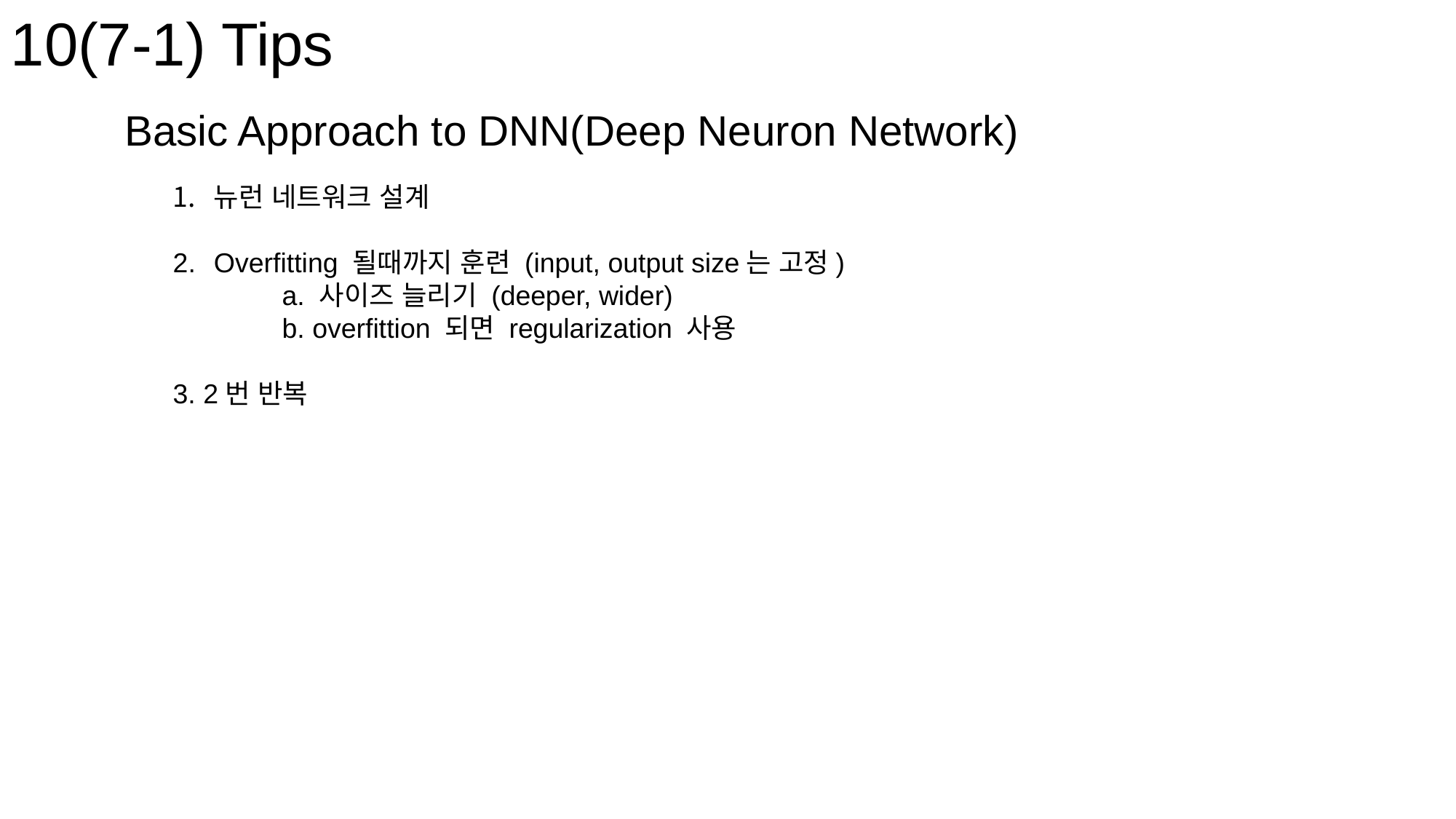

10(7-1) Tips
Basic Approach to DNN(Deep Neuron Network)
뉴런 네트워크 설계

Overfitting 될때까지 훈련 (input, output size는 고정)
	a. 사이즈 늘리기 (deeper, wider)
	b. overfittion 되면 regularization 사용

3. 2번 반복